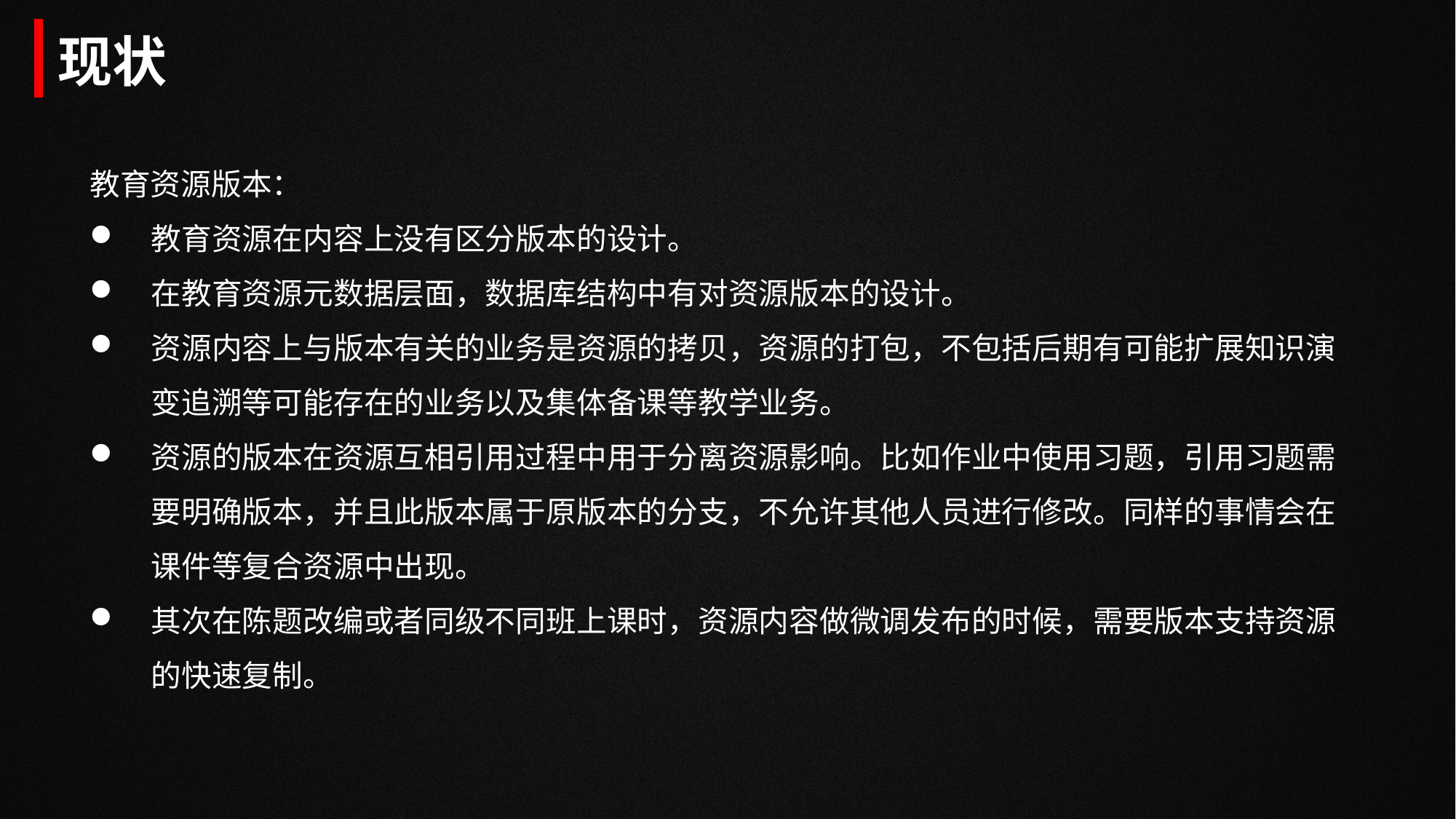

现状
教育资源版本：
教育资源在内容上没有区分版本的设计。
在教育资源元数据层面，数据库结构中有对资源版本的设计。
资源内容上与版本有关的业务是资源的拷贝，资源的打包，不包括后期有可能扩展知识演变追溯等可能存在的业务以及集体备课等教学业务。
资源的版本在资源互相引用过程中用于分离资源影响。比如作业中使用习题，引用习题需要明确版本，并且此版本属于原版本的分支，不允许其他人员进行修改。同样的事情会在课件等复合资源中出现。
其次在陈题改编或者同级不同班上课时，资源内容做微调发布的时候，需要版本支持资源的快速复制。